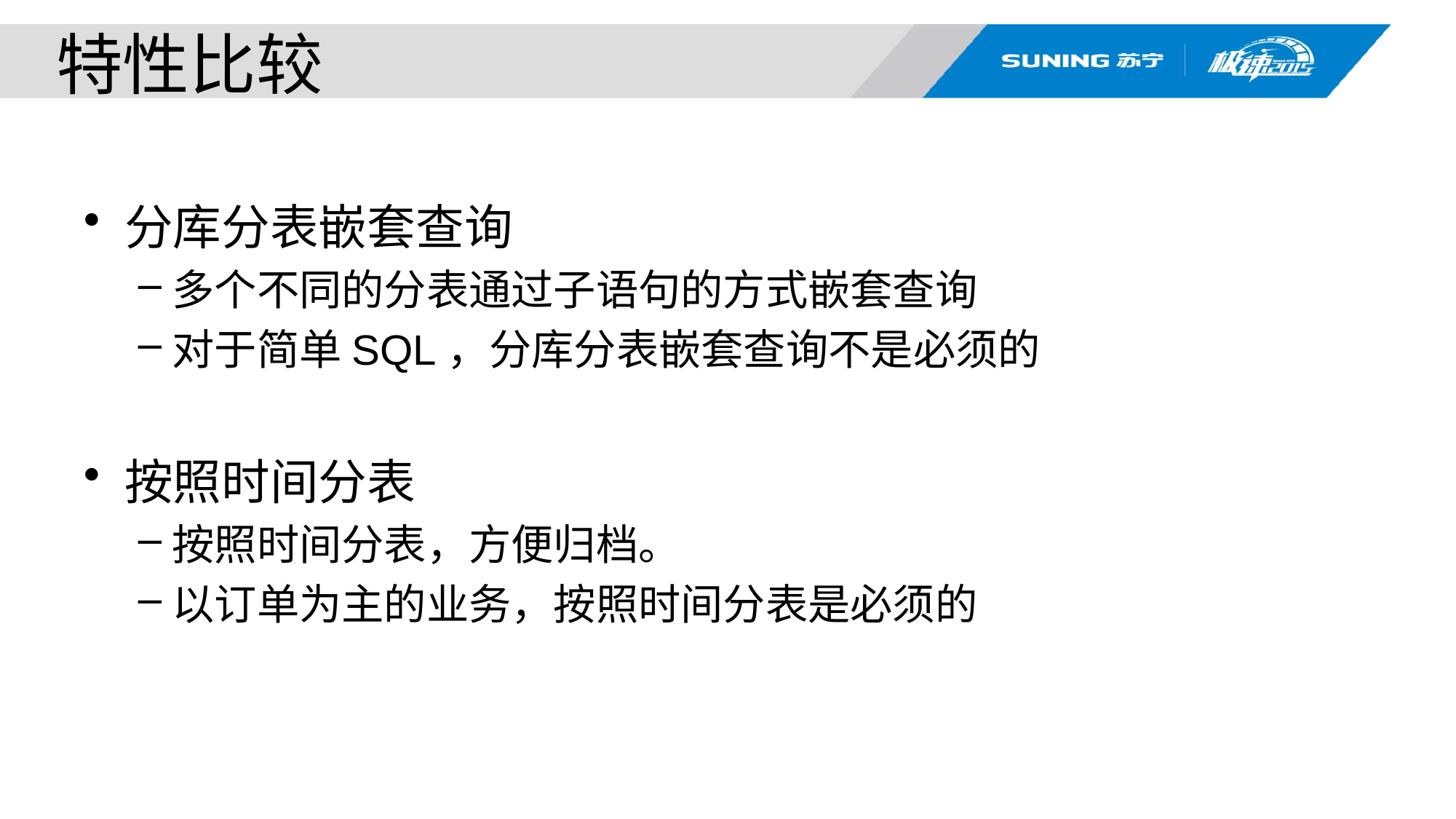

# 特性比较
分库分表嵌套查询
多个不同的分表通过子语句的方式嵌套查询
对于简单SQL，分库分表嵌套查询不是必须的

按照时间分表
按照时间分表，方便归档。
以订单为主的业务，按照时间分表是必须的